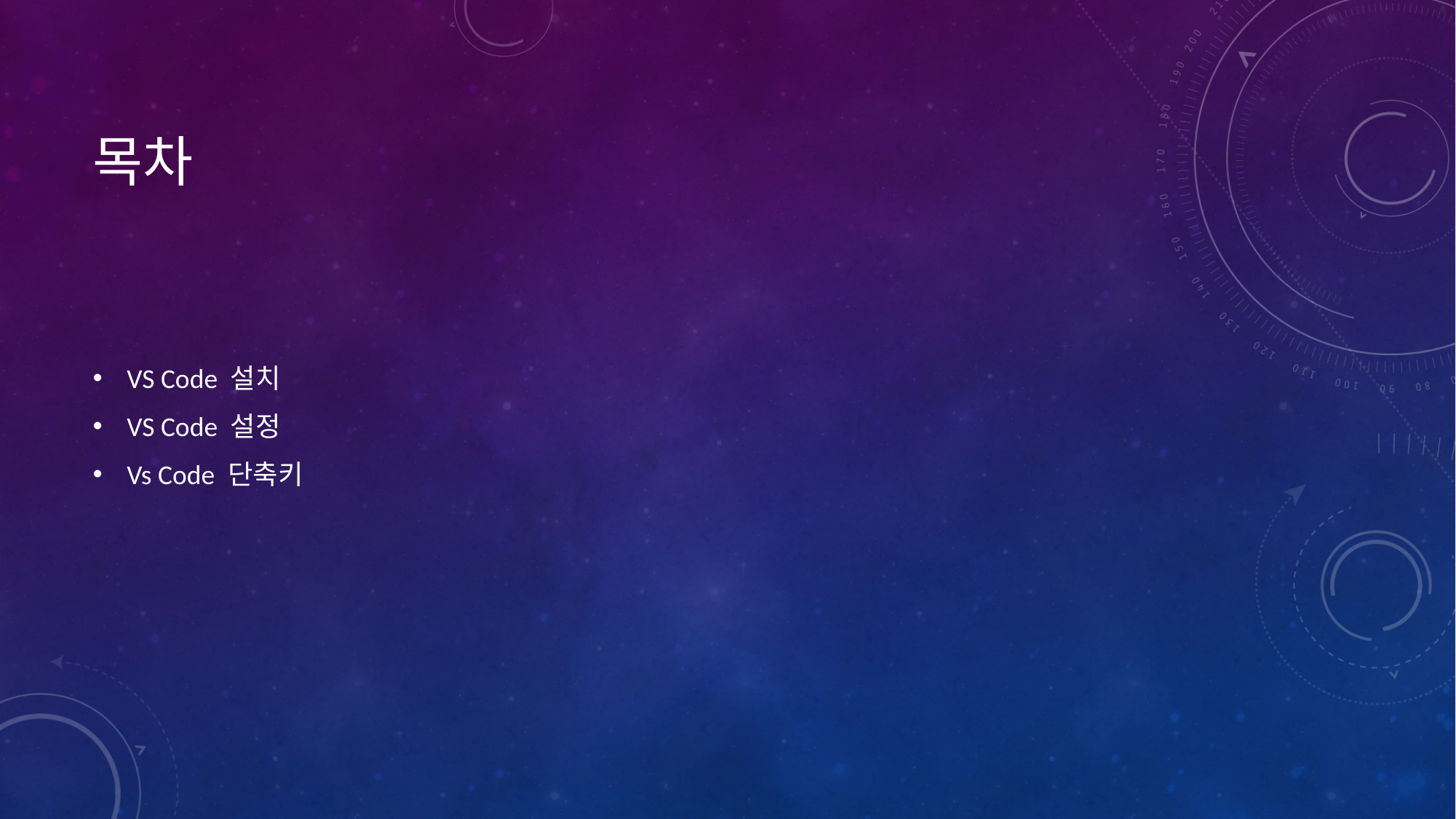

# 목차
VS Code 설치
VS Code 설정
Vs Code 단축키